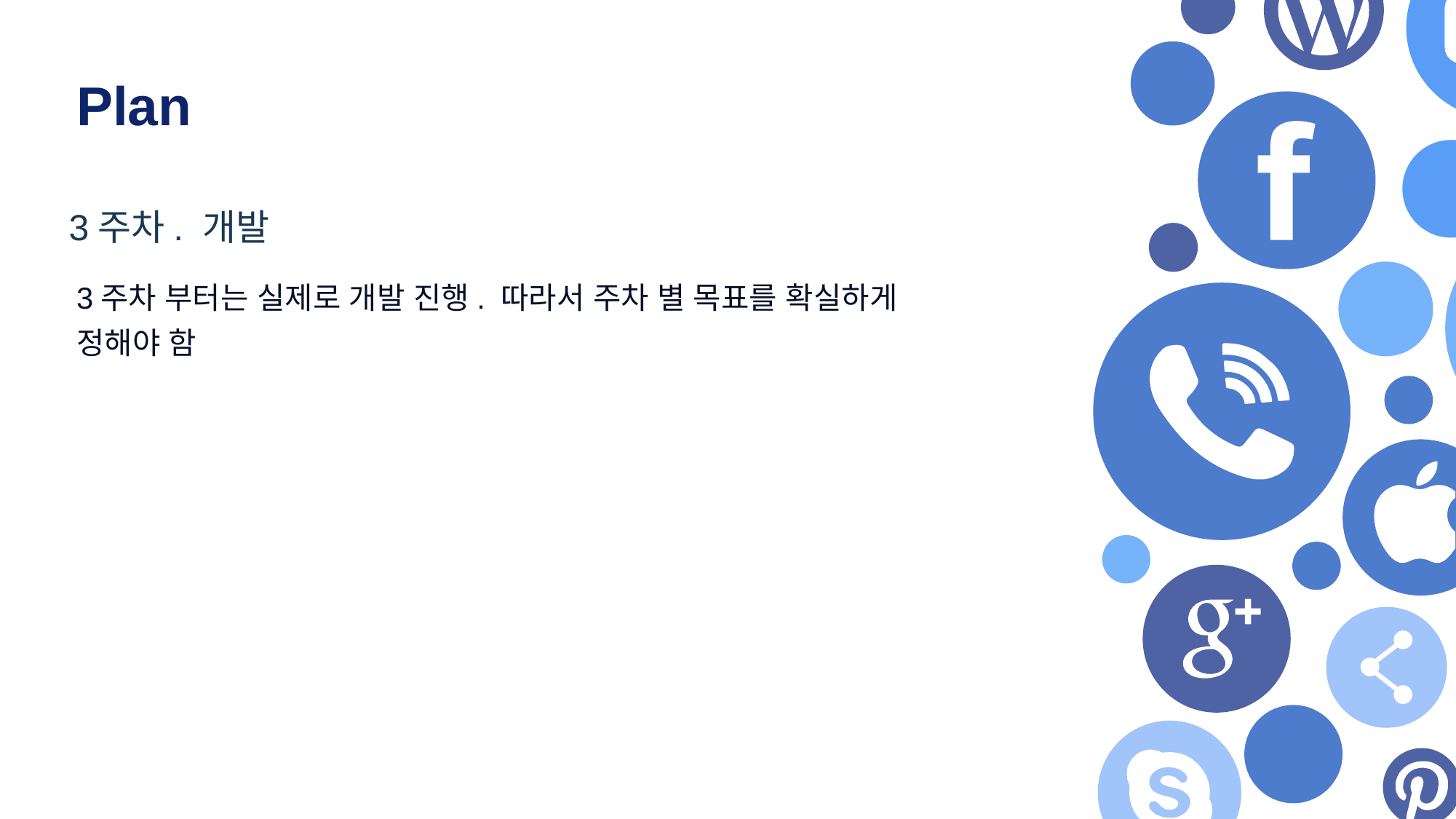

Plan
3주차. 개발
3주차 부터는 실제로 개발 진행. 따라서 주차 별 목표를 확실하게 정해야 함